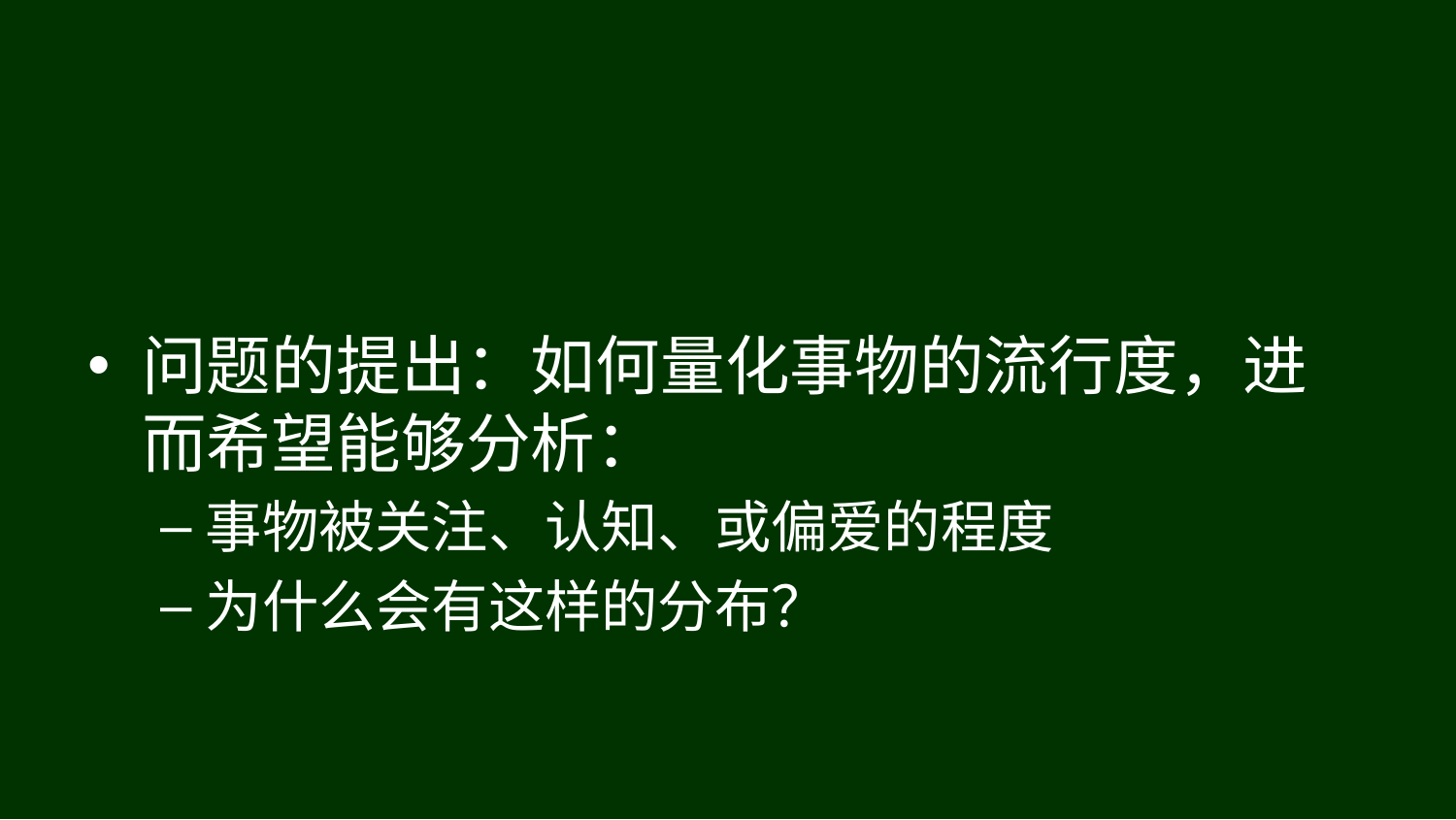

问题的提出：如何量化事物的流行度，进而希望能够分析：
事物被关注、认知、或偏爱的程度
为什么会有这样的分布？